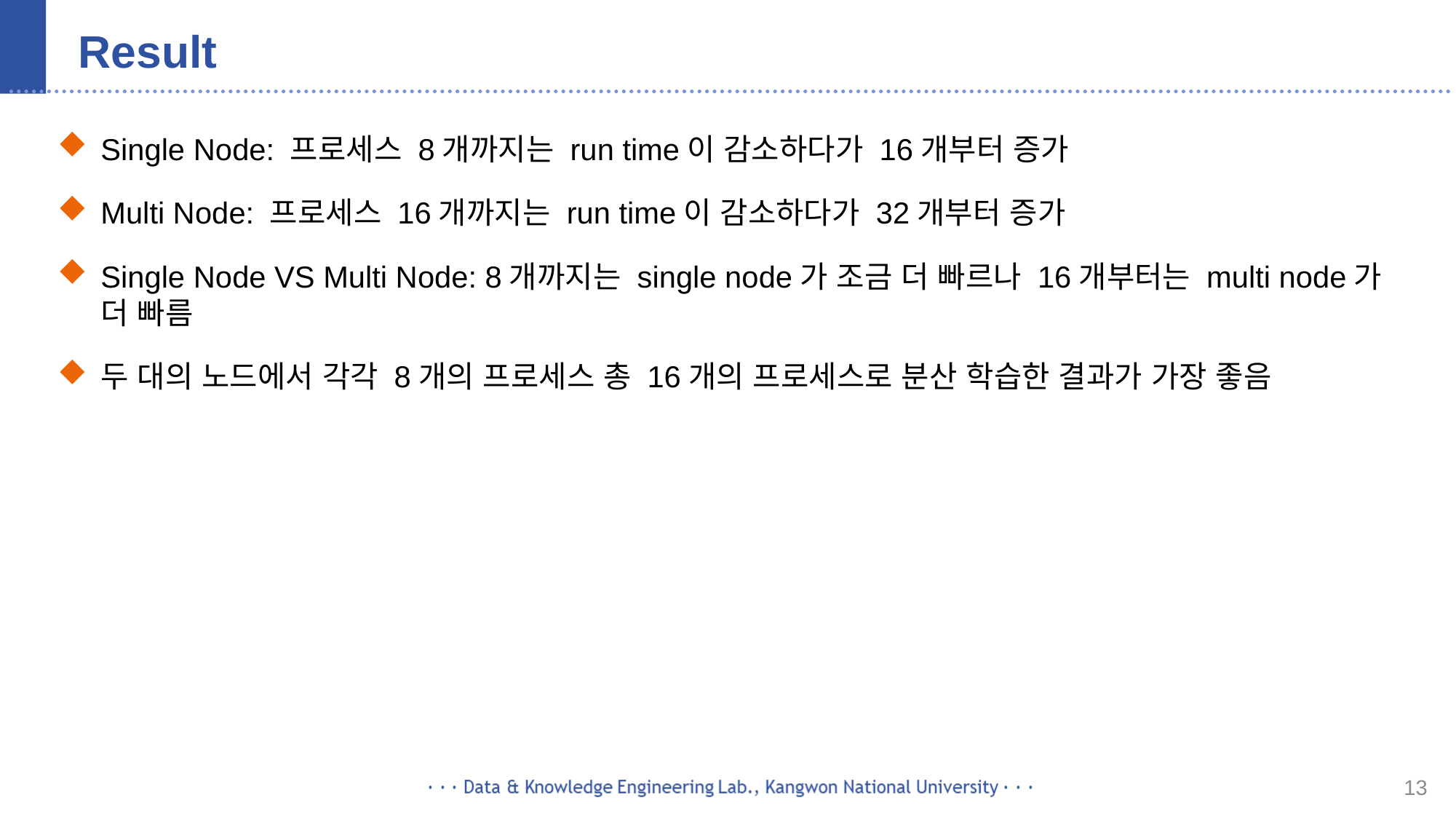

# Result
Single Node: 프로세스 8개까지는 run time이 감소하다가 16개부터 증가
Multi Node: 프로세스 16개까지는 run time이 감소하다가 32개부터 증가
Single Node VS Multi Node: 8개까지는 single node가 조금 더 빠르나 16개부터는 multi node가 더 빠름
두 대의 노드에서 각각 8개의 프로세스 총 16개의 프로세스로 분산 학습한 결과가 가장 좋음
13